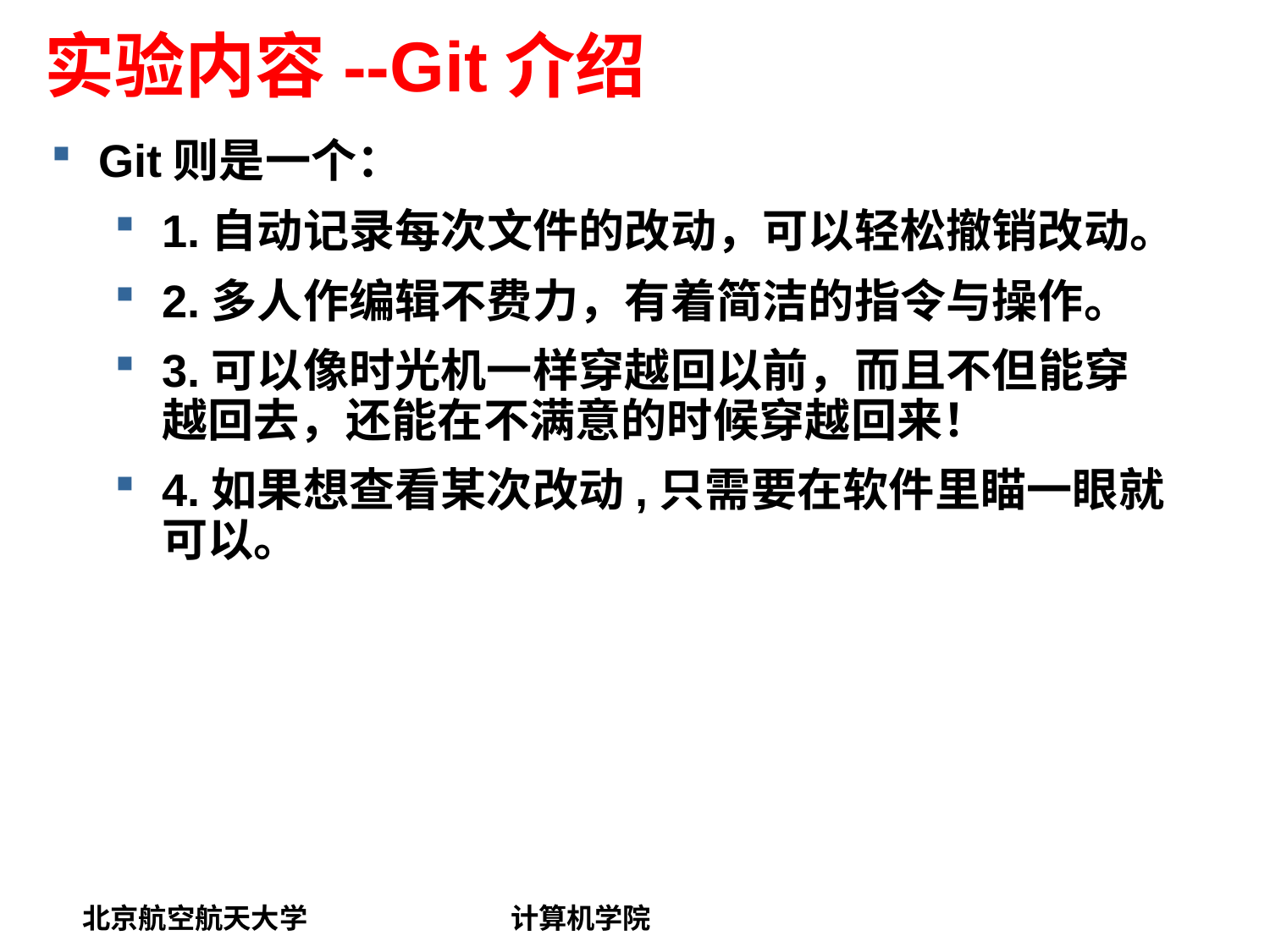

实验内容--Git介绍
Git则是一个：
1.自动记录每次文件的改动，可以轻松撤销改动。
2.多人作编辑不费力，有着简洁的指令与操作。
3.可以像时光机一样穿越回以前，而且不但能穿越回去，还能在不满意的时候穿越回来！
4.如果想查看某次改动,只需要在软件里瞄一眼就可以。